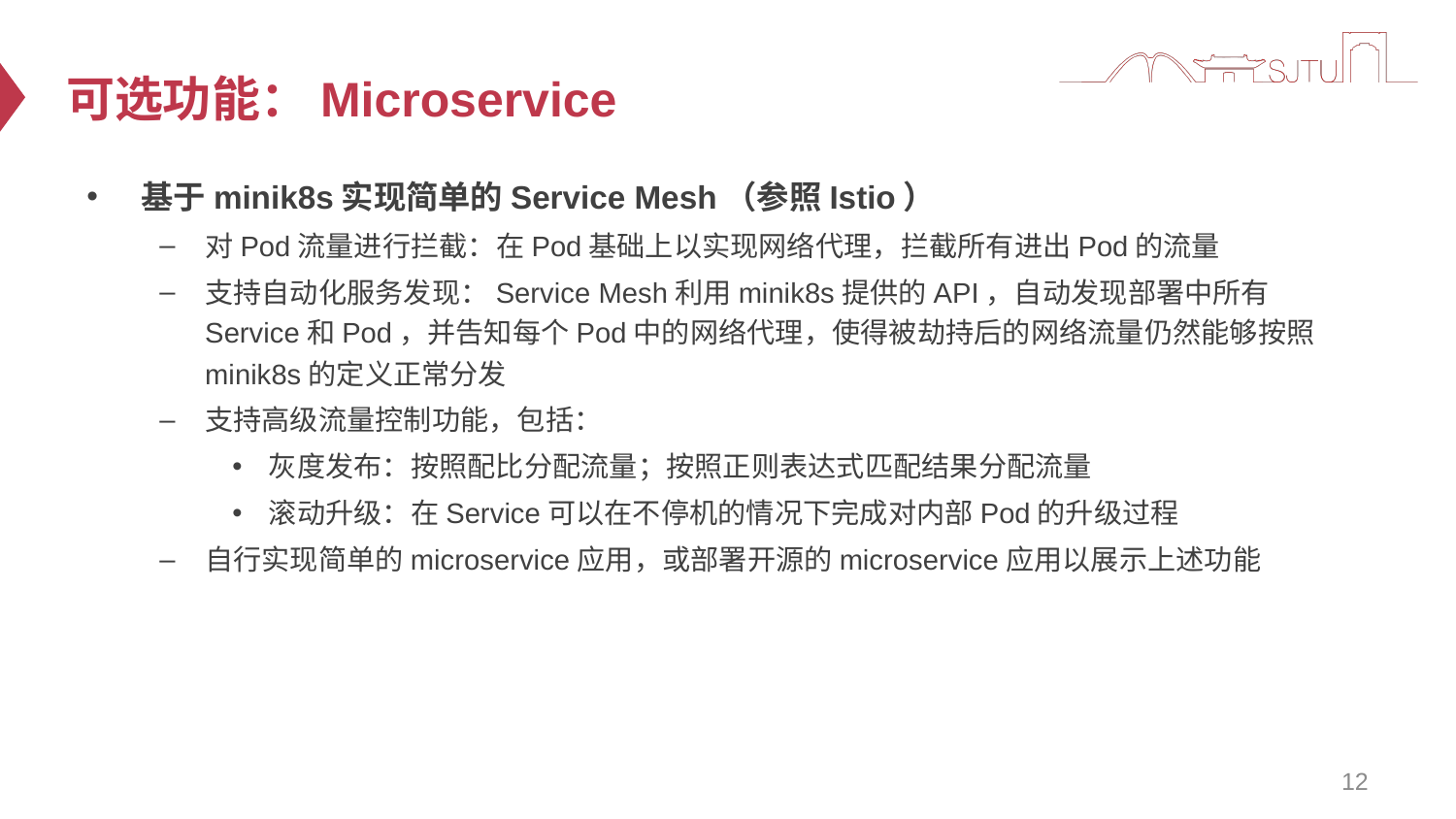

# 可选功能：Microservice
基于minik8s实现简单的Service Mesh（参照Istio）
对Pod流量进行拦截：在Pod基础上以实现网络代理，拦截所有进出Pod的流量
支持自动化服务发现：Service Mesh利用minik8s提供的API，自动发现部署中所有Service和Pod，并告知每个Pod中的网络代理，使得被劫持后的网络流量仍然能够按照minik8s的定义正常分发
支持高级流量控制功能，包括：
灰度发布：按照配比分配流量；按照正则表达式匹配结果分配流量
滚动升级：在Service可以在不停机的情况下完成对内部Pod的升级过程
自行实现简单的microservice应用，或部署开源的microservice应用以展示上述功能

12